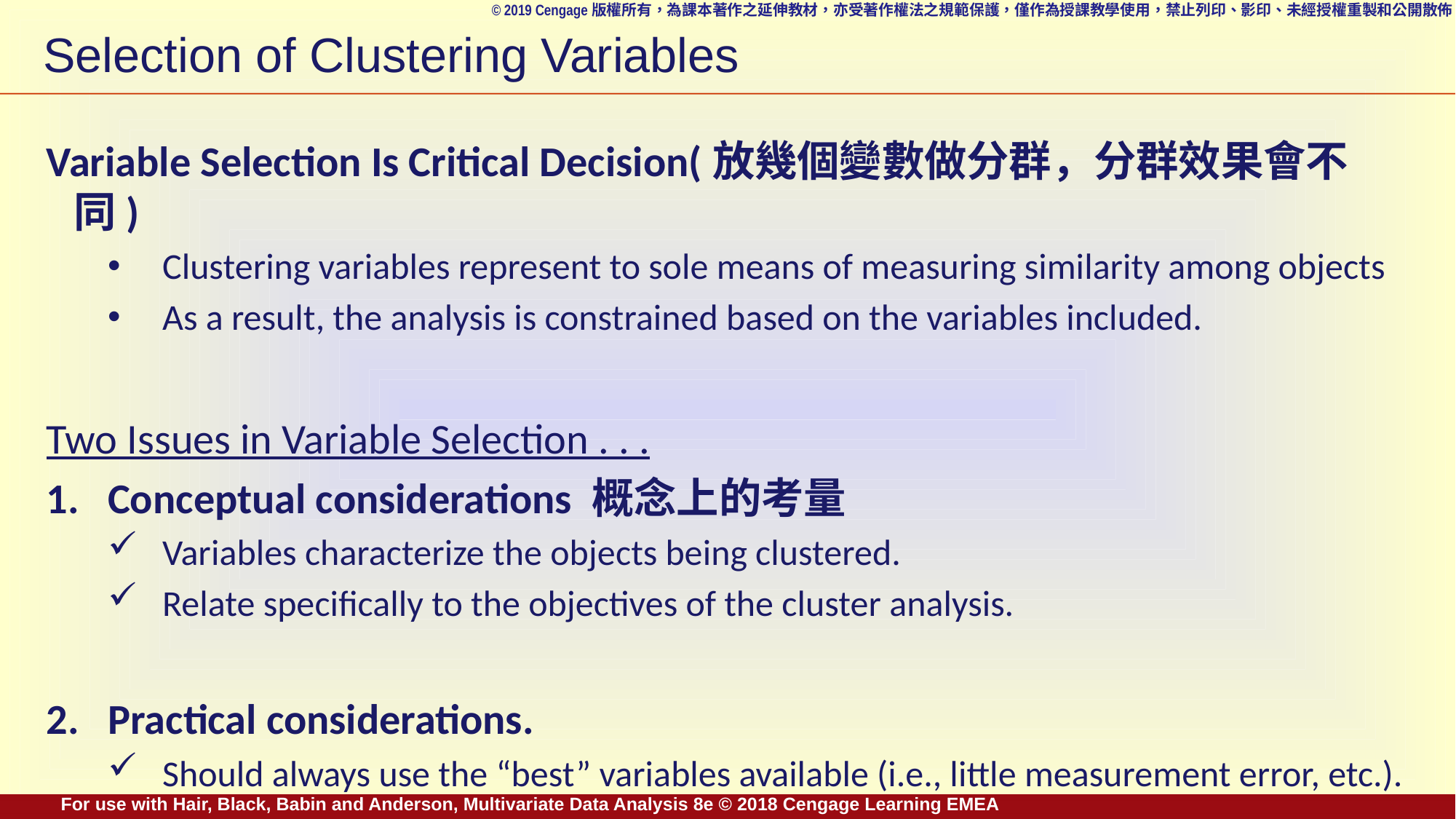

# Selection of Clustering Variables
Variable Selection Is Critical Decision(放幾個變數做分群，分群效果會不同)
Clustering variables represent to sole means of measuring similarity among objects
As a result, the analysis is constrained based on the variables included.

Two Issues in Variable Selection . . .
Conceptual considerations 概念上的考量
Variables characterize the objects being clustered.
Relate specifically to the objectives of the cluster analysis.

Practical considerations.
Should always use the “best” variables available (i.e., little measurement error, etc.).
For use with Hair, Black, Babin and Anderson, Multivariate Data Analysis 8e © 2018 Cengage Learning EMEA